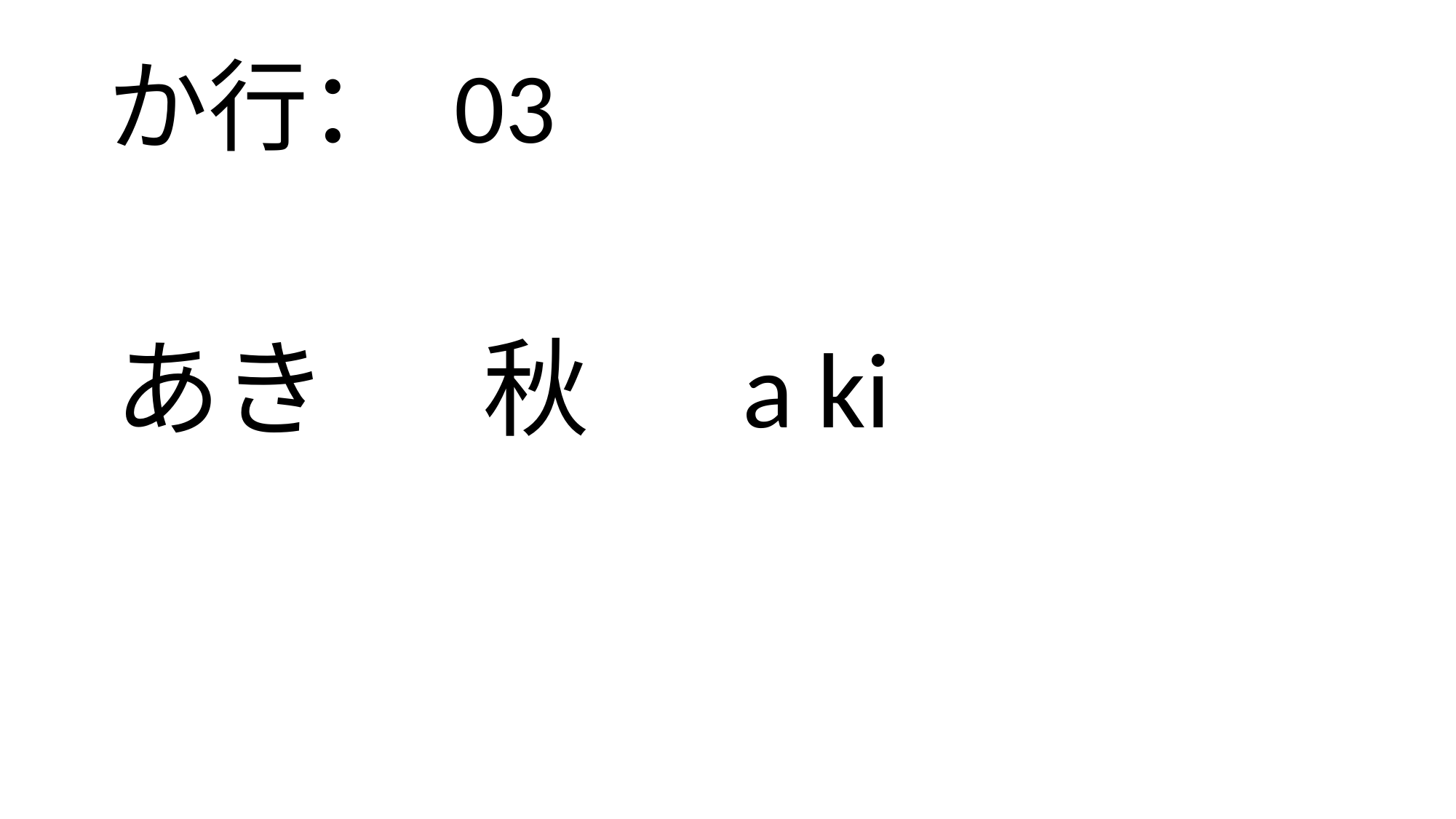

か行： 03
# あき  　秋　 a ki